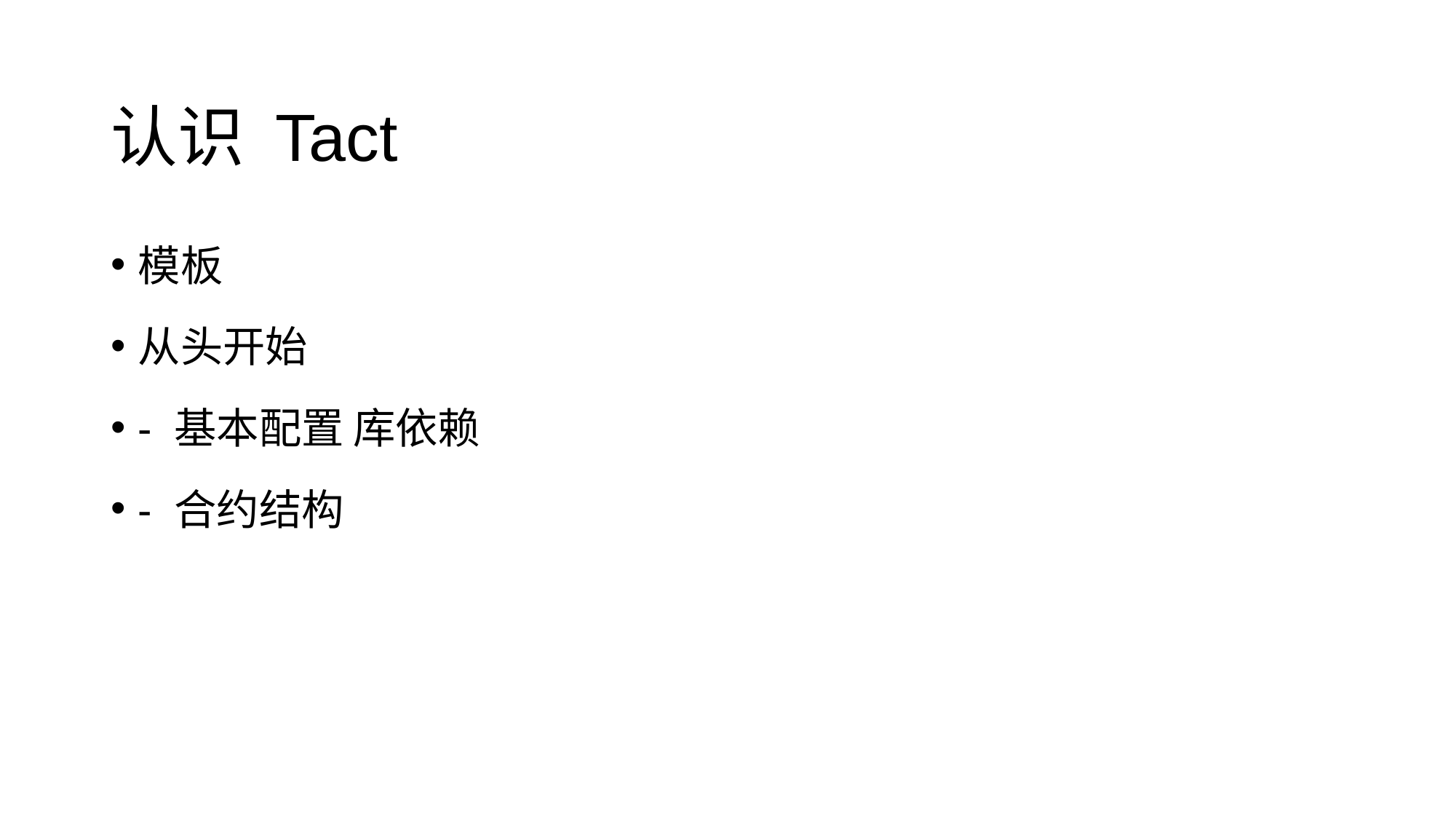

# 认识 Tact
模板
从头开始
- 基本配置 库依赖
- 合约结构